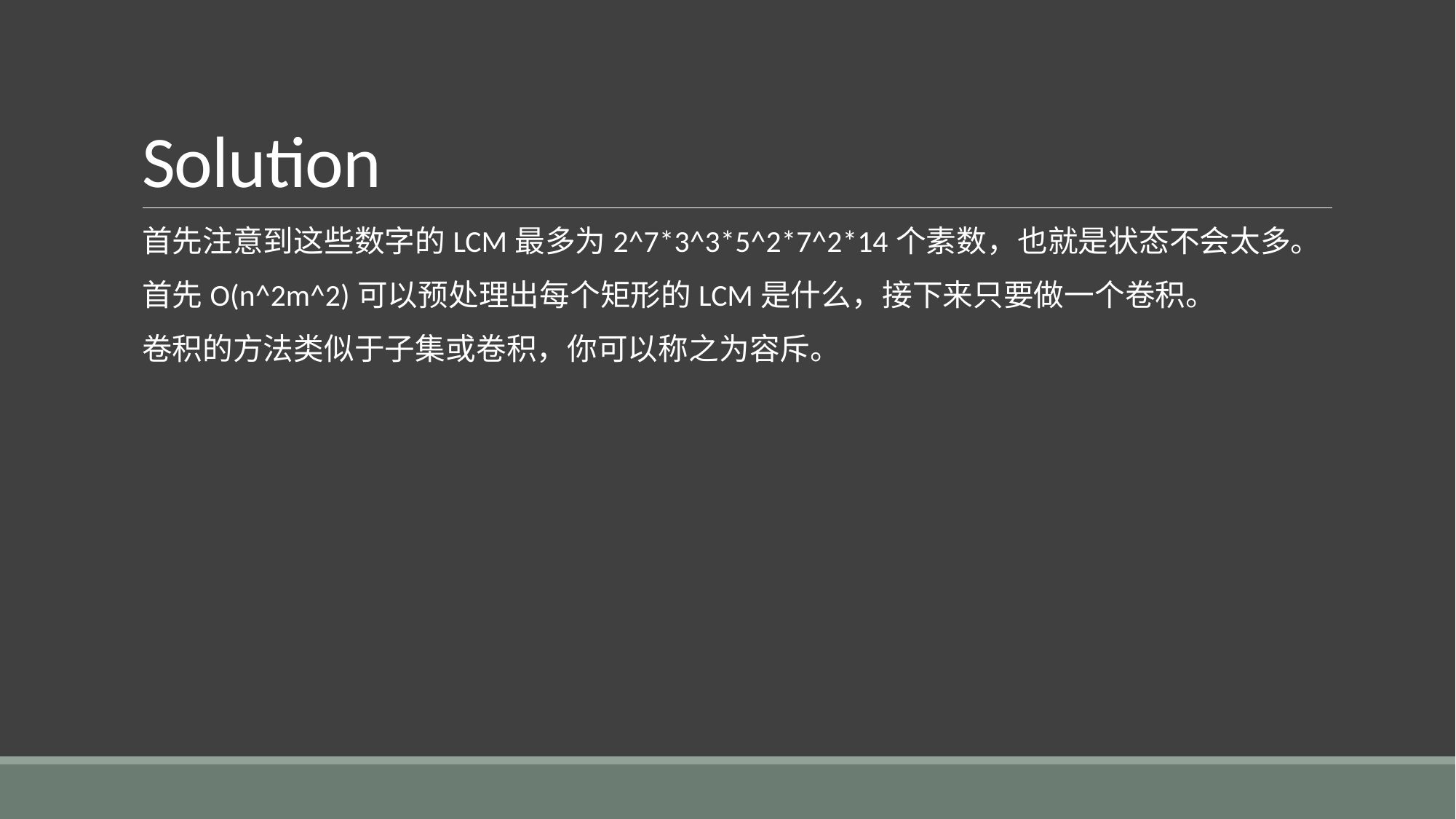

# Solution
首先注意到这些数字的LCM最多为2^7*3^3*5^2*7^2*14个素数，也就是状态不会太多。
首先O(n^2m^2)可以预处理出每个矩形的LCM是什么，接下来只要做一个卷积。
卷积的方法类似于子集或卷积，你可以称之为容斥。